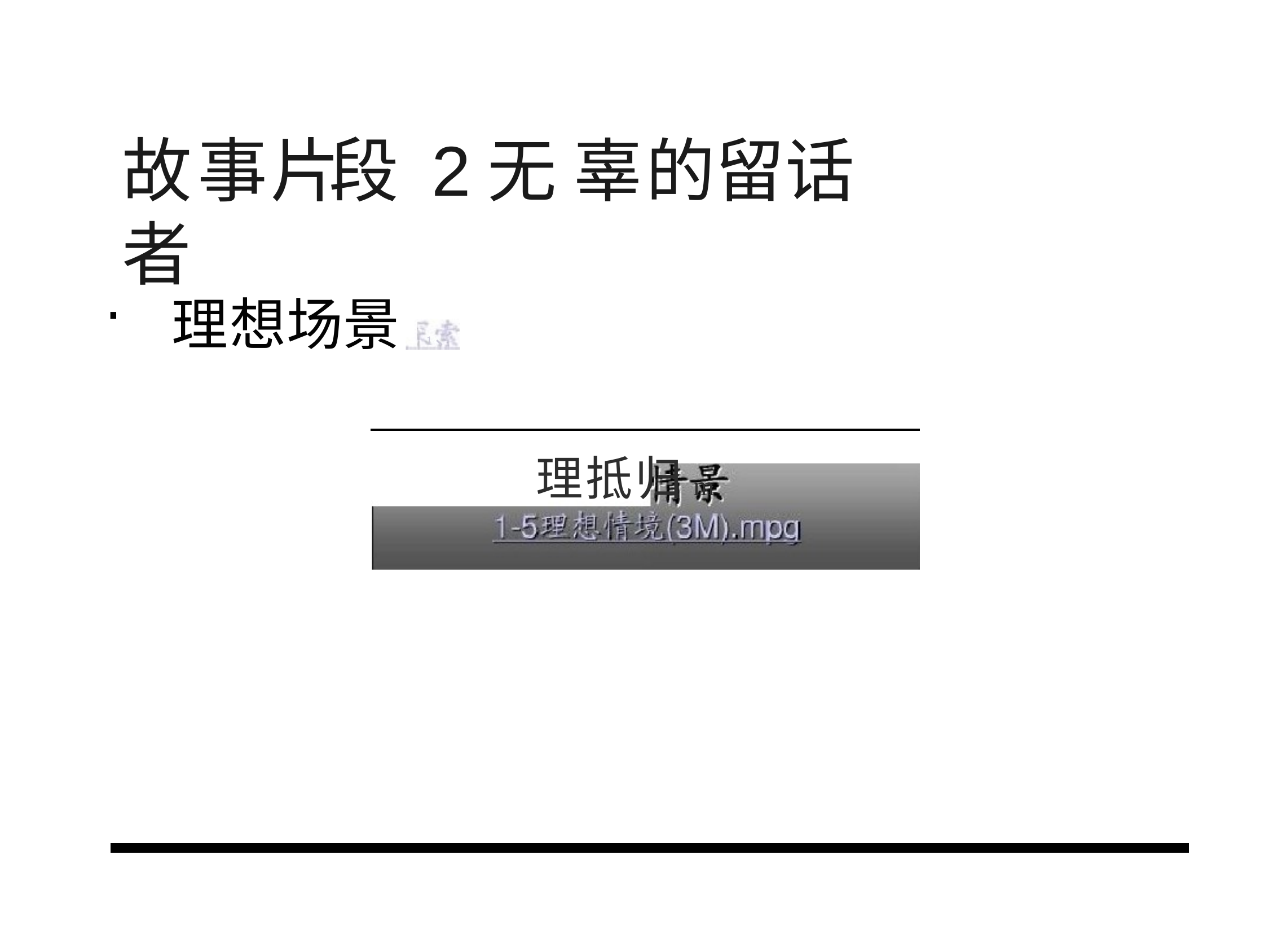

# 故	事片段 2无 辜的留话者
理想场景 1、

理抵归m